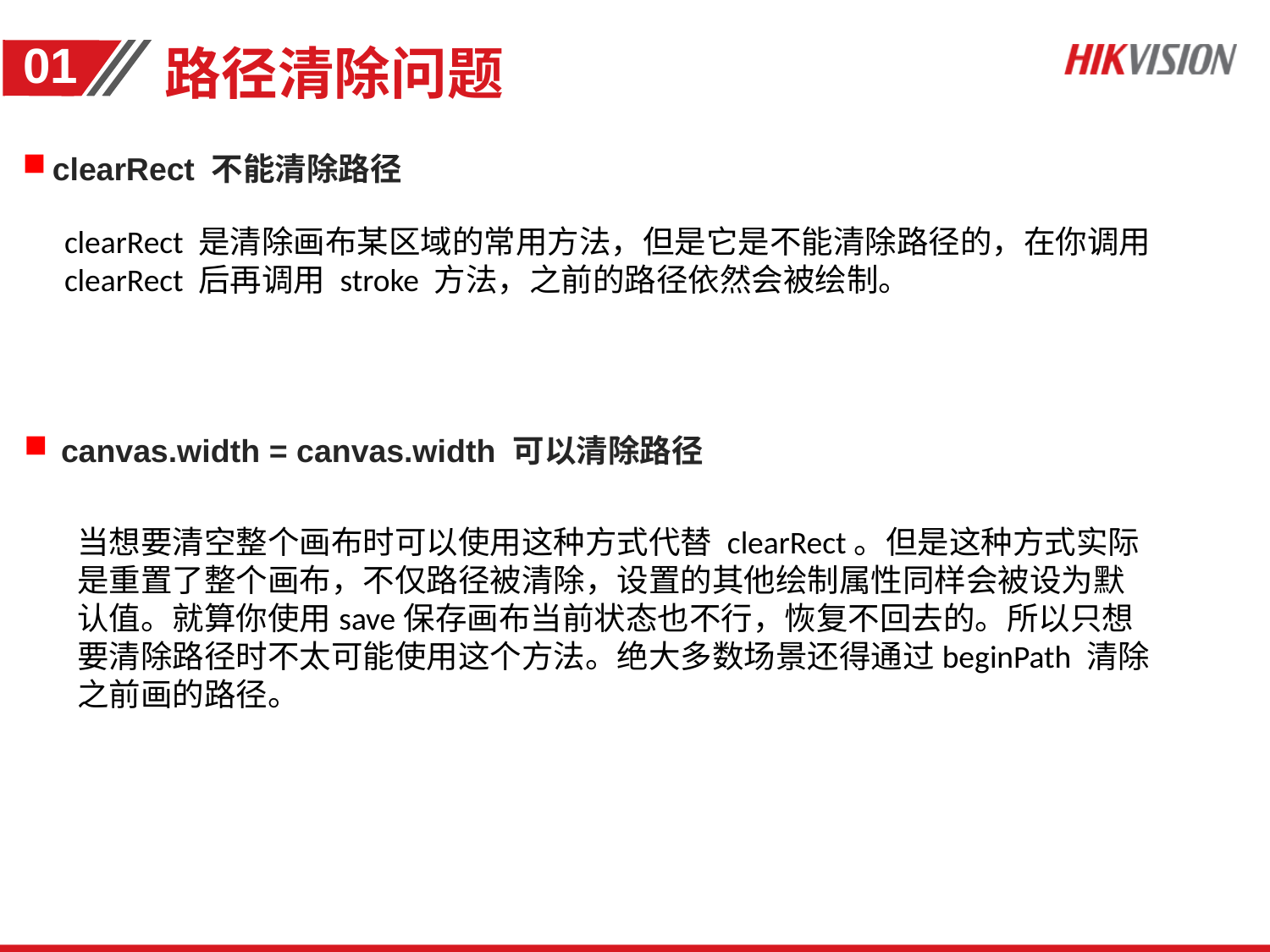

路径清除问题

01
clearRect 不能清除路径
clearRect 是清除画布某区域的常用方法，但是它是不能清除路径的，在你调用 clearRect 后再调用 stroke 方法，之前的路径依然会被绘制。
 canvas.width = canvas.width 可以清除路径
当想要清空整个画布时可以使用这种方式代替 clearRect。但是这种方式实际是重置了整个画布，不仅路径被清除，设置的其他绘制属性同样会被设为默认值。就算你使用save保存画布当前状态也不行，恢复不回去的。所以只想要清除路径时不太可能使用这个方法。绝大多数场景还得通过beginPath 清除之前画的路径。